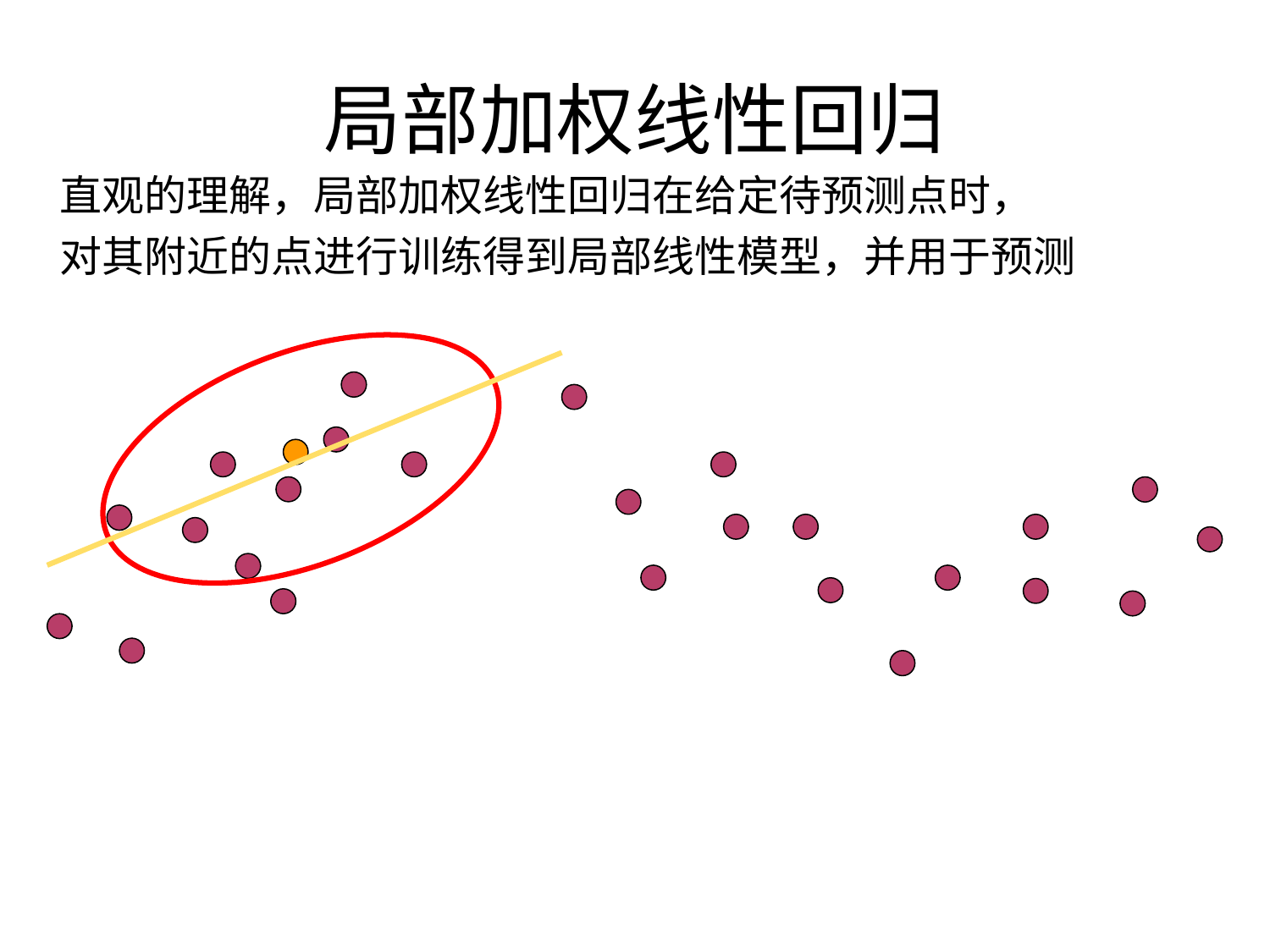

# 局部加权线性回归
直观的理解，局部加权线性回归在给定待预测点时，
对其附近的点进行训练得到局部线性模型，并用于预测